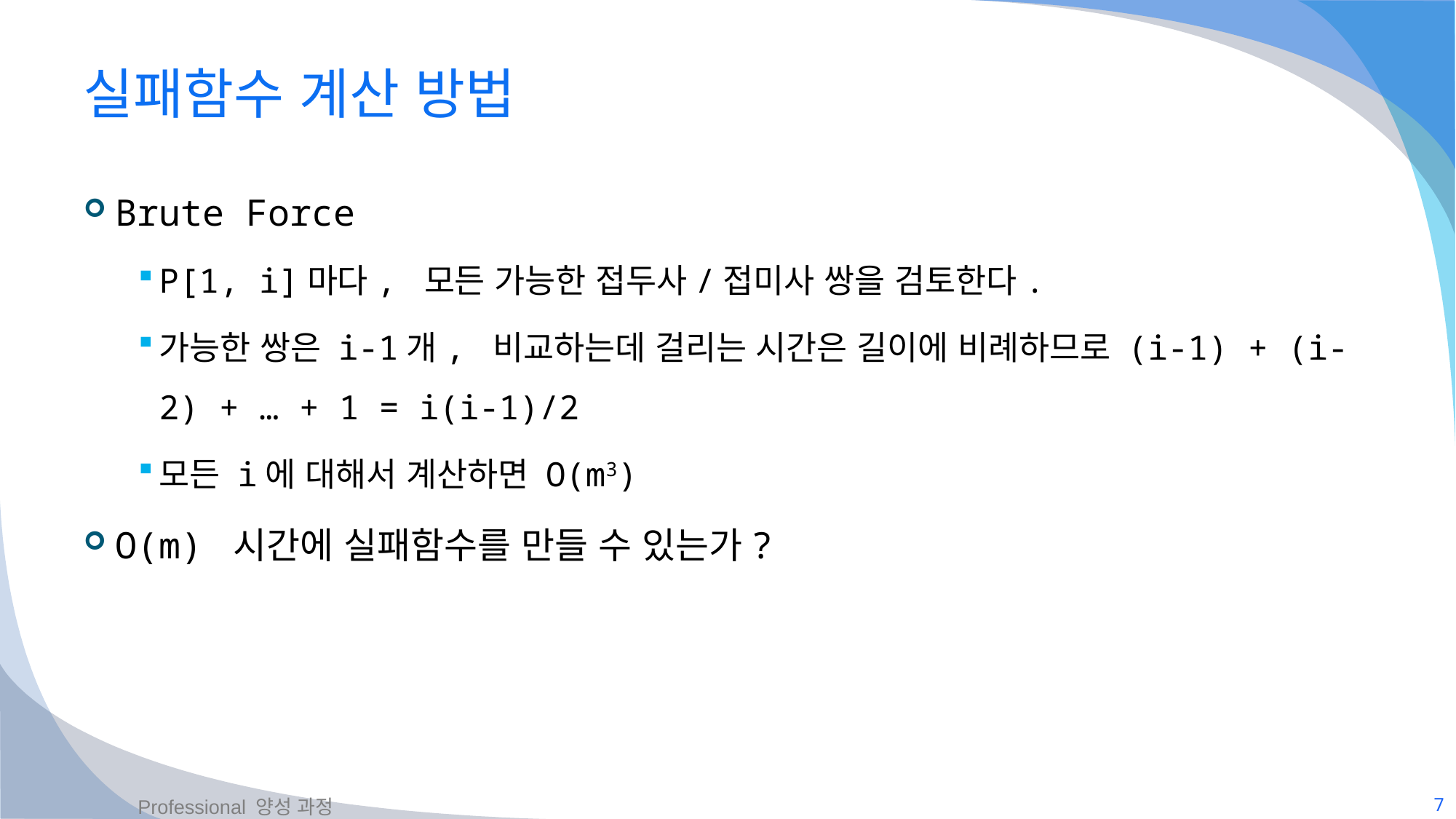

# 실패함수 계산 방법
Brute Force
P[1, i]마다, 모든 가능한 접두사/접미사 쌍을 검토한다.
가능한 쌍은 i-1개, 비교하는데 걸리는 시간은 길이에 비례하므로 (i-1) + (i-2) + … + 1 = i(i-1)/2
모든 i에 대해서 계산하면 O(m3)
O(m) 시간에 실패함수를 만들 수 있는가?
7
Professional 양성 과정